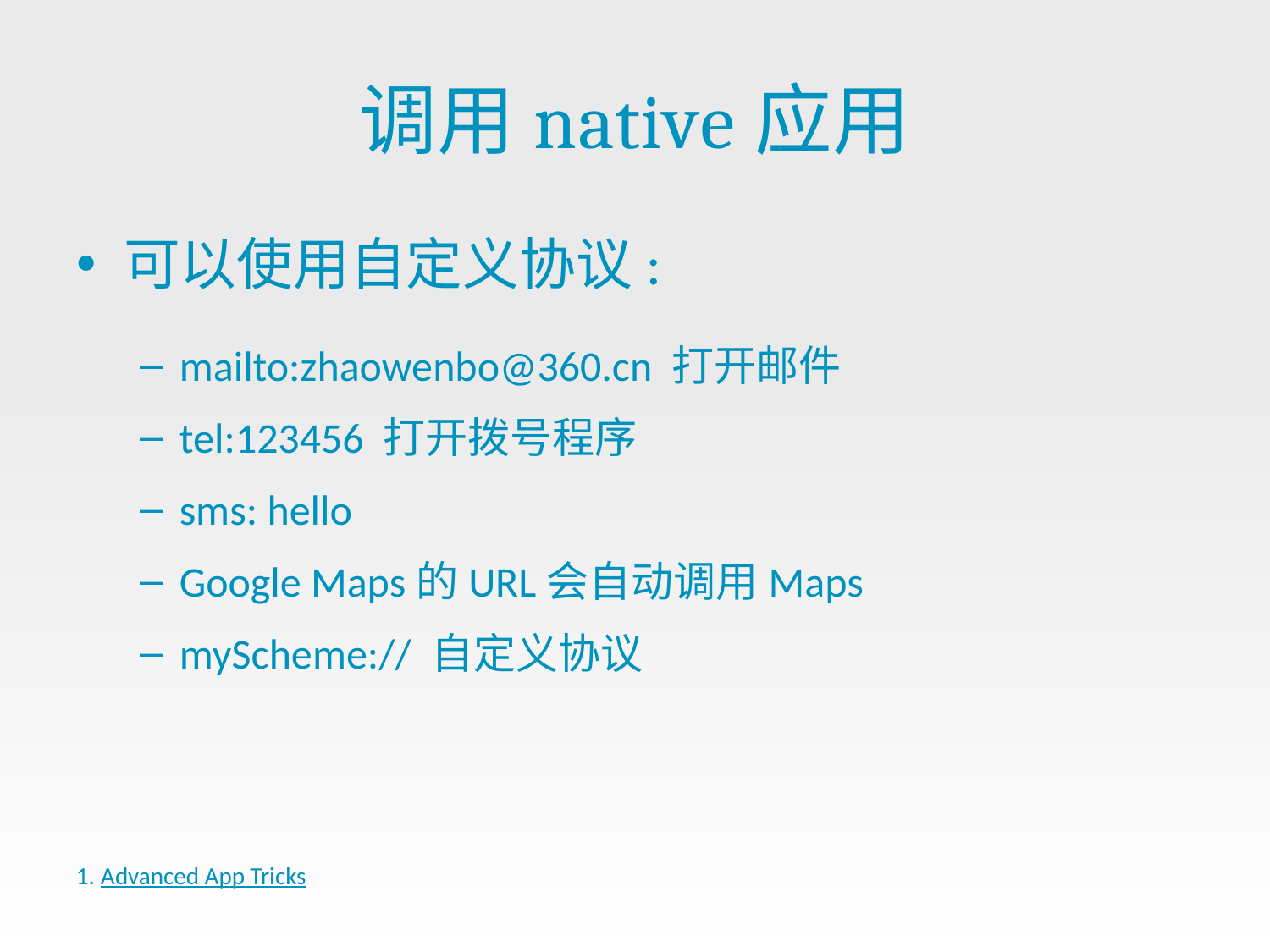

# 调用native应用
可以使用自定义协议:
mailto:zhaowenbo@360.cn 打开邮件
tel:123456 打开拨号程序
sms: hello
Google Maps的URL会自动调用Maps
myScheme:// 自定义协议
Advanced App Tricks